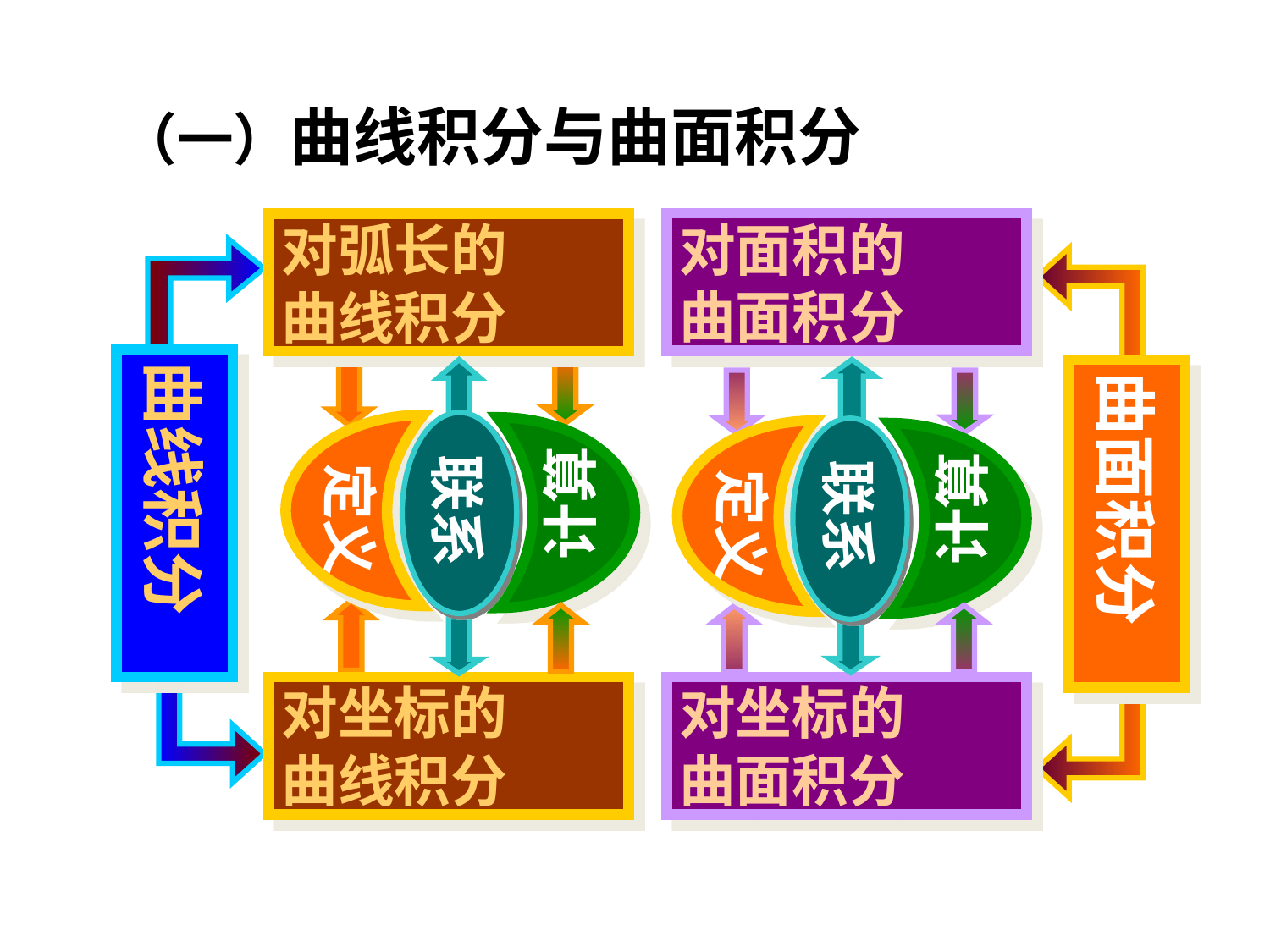

（一）曲线积分与曲面积分
对面积的
曲面积分
对弧长的
曲线积分

曲线积分

联系

联系

曲面积分

定义
计算
定义
计算

对坐标的
曲线积分
对坐标的
曲面积分